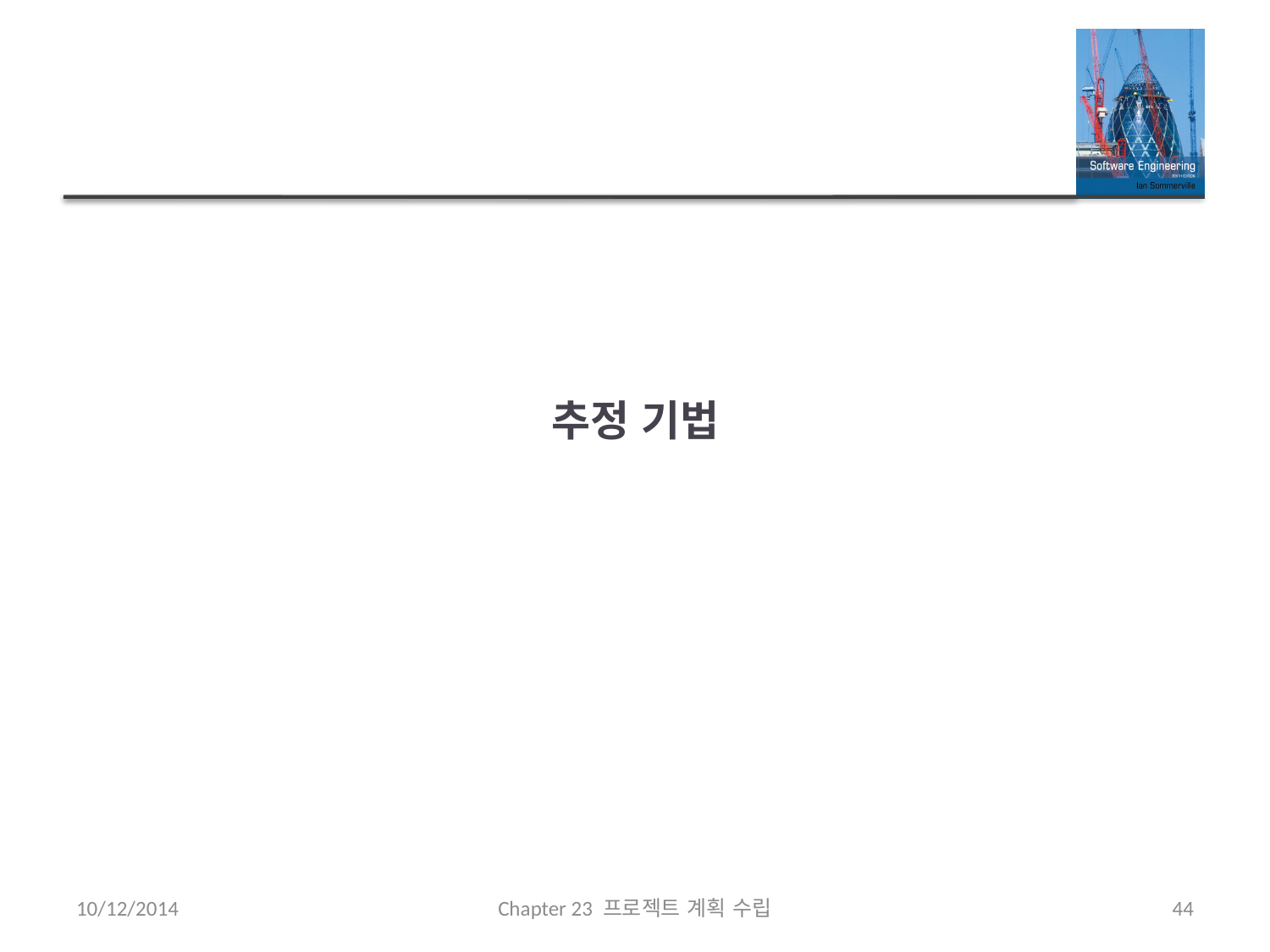

# 추정 기법
10/12/2014
Chapter 23 프로젝트 계획 수립
44